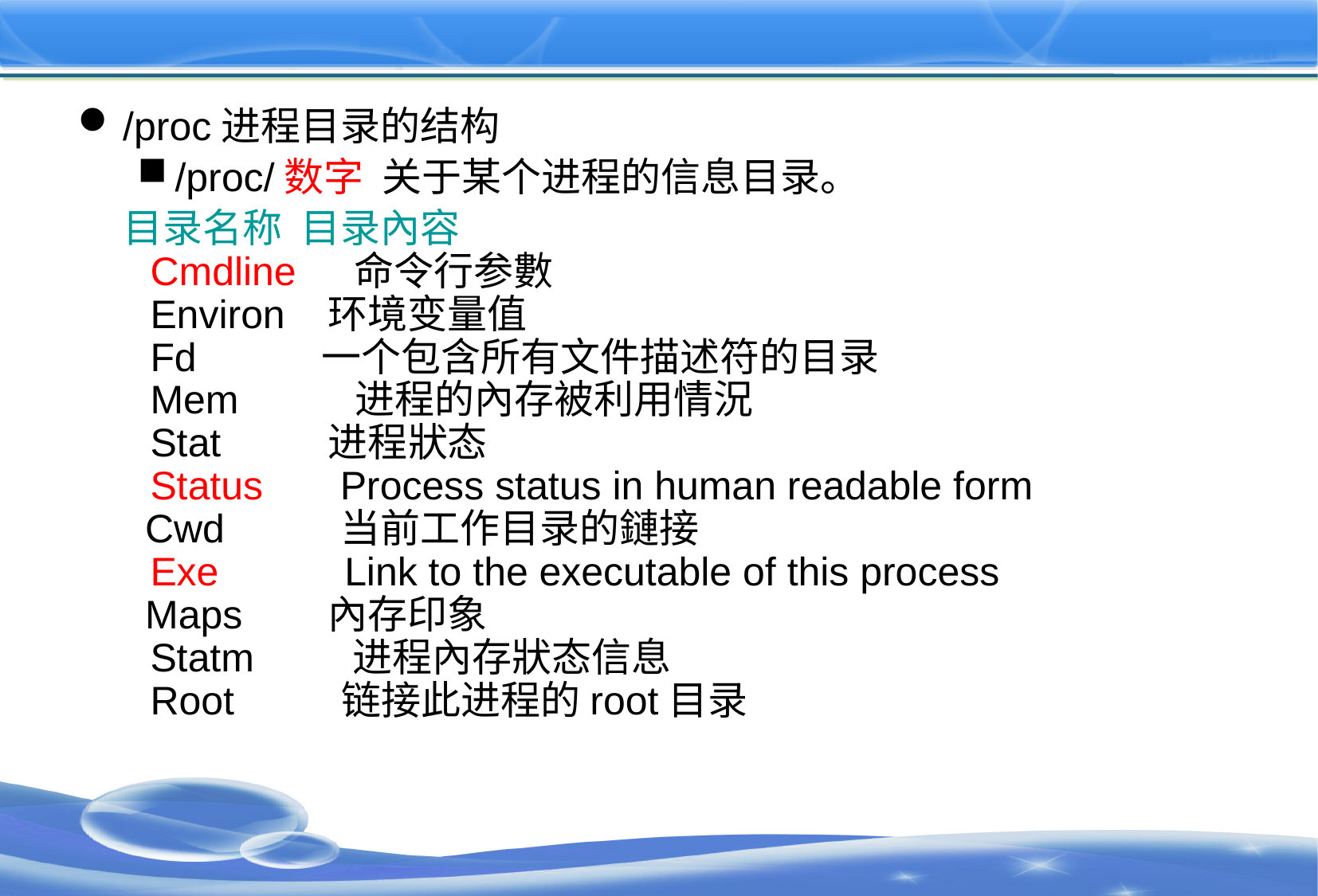

#
/proc进程目录的结构
/proc/数字  关于某个进程的信息目录。
    目录名称  目录內容
  Cmdline　 命令行参數
  Environ   环境变量值
  Fd　　    一个包含所有文件描述符的目录
  Mem　　   进程的內存被利用情況
  Stat　　  进程狀态
  Status　  Process status in human readable form
  Cwd　　   当前工作目录的鏈接
  Exe　　   Link to the executable of this process
  Maps　    內存印象
  Statm　　 进程內存狀态信息
  Root　　  链接此进程的root目录